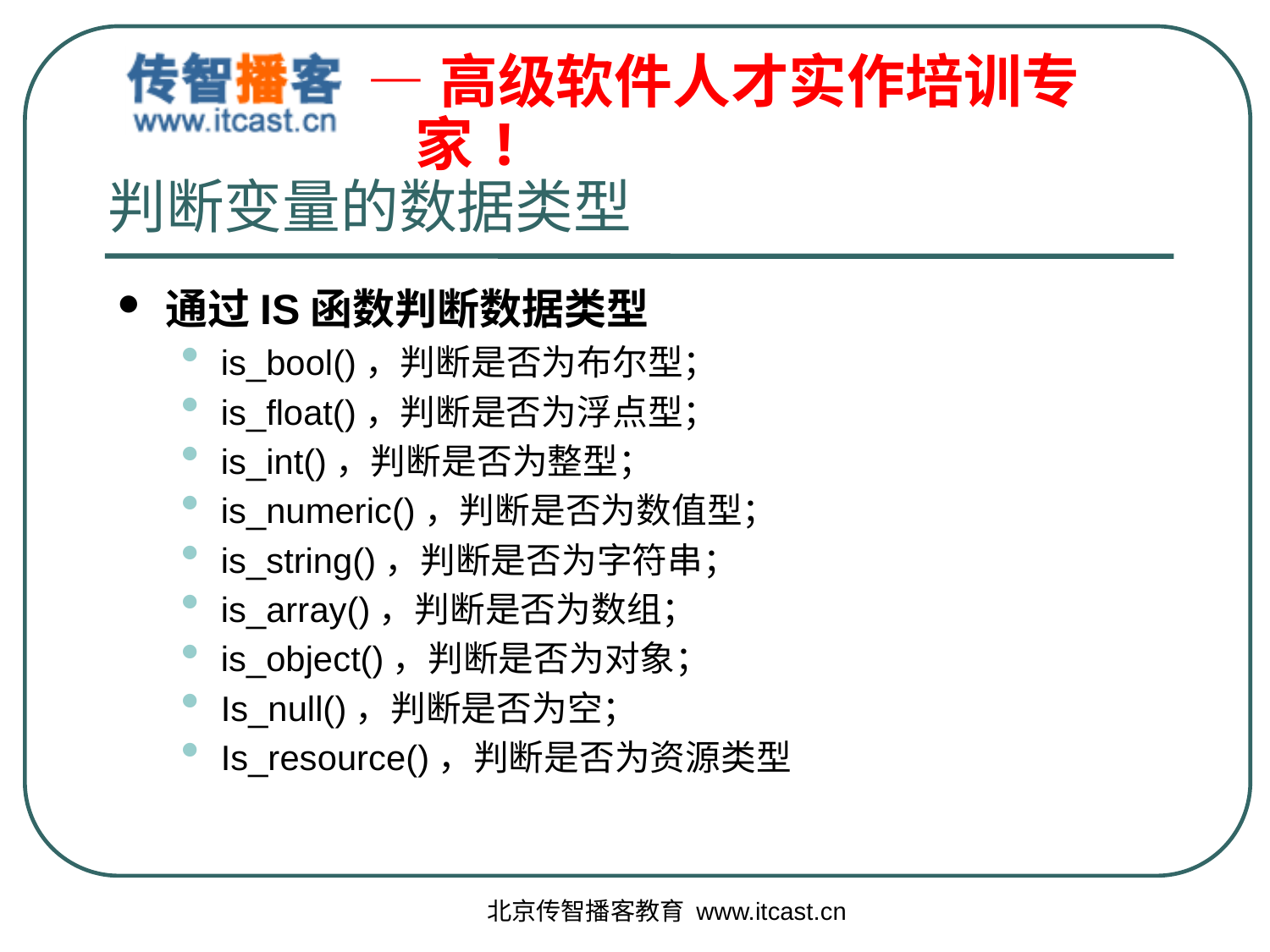

# 判断变量的数据类型
通过IS函数判断数据类型
is_bool()，判断是否为布尔型；
is_float()，判断是否为浮点型；
is_int()，判断是否为整型；
is_numeric()，判断是否为数值型；
is_string()，判断是否为字符串；
is_array()，判断是否为数组；
is_object()，判断是否为对象；
Is_null()，判断是否为空；
Is_resource()，判断是否为资源类型